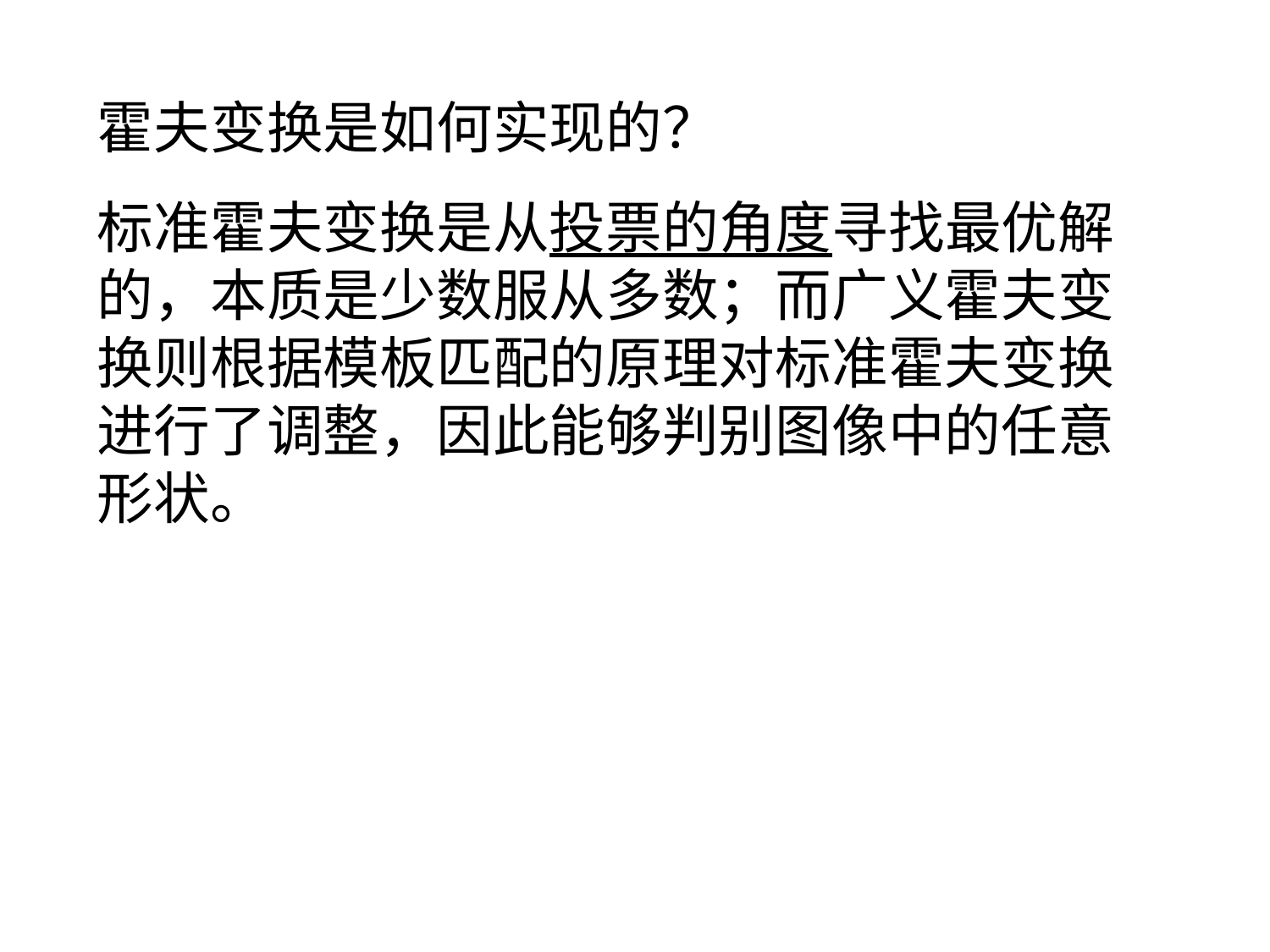

霍夫变换是如何实现的？
标准霍夫变换是从投票的角度寻找最优解的，本质是少数服从多数；而广义霍夫变换则根据模板匹配的原理对标准霍夫变换进行了调整，因此能够判别图像中的任意形状。